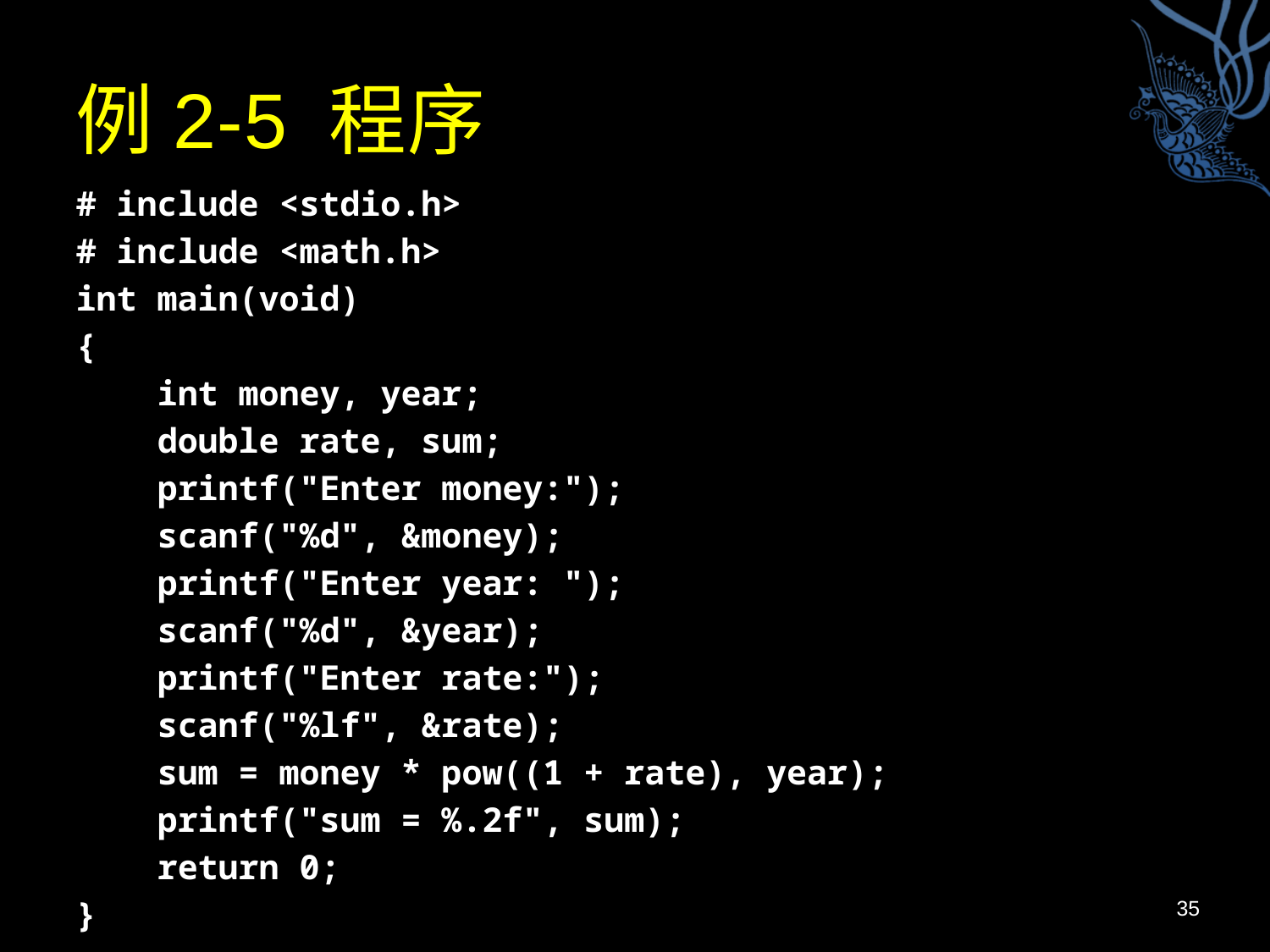

# 例2-5 程序
# include <stdio.h>
# include <math.h>
int main(void)
{
    int money, year;
    double rate, sum;
    printf("Enter money:");
    scanf("%d", &money);
    printf("Enter year: ");
    scanf("%d", &year);
    printf("Enter rate:");
    scanf("%lf", &rate);
    sum = money * pow((1 + rate), year);
    printf("sum = %.2f", sum);
    return 0;
}
35